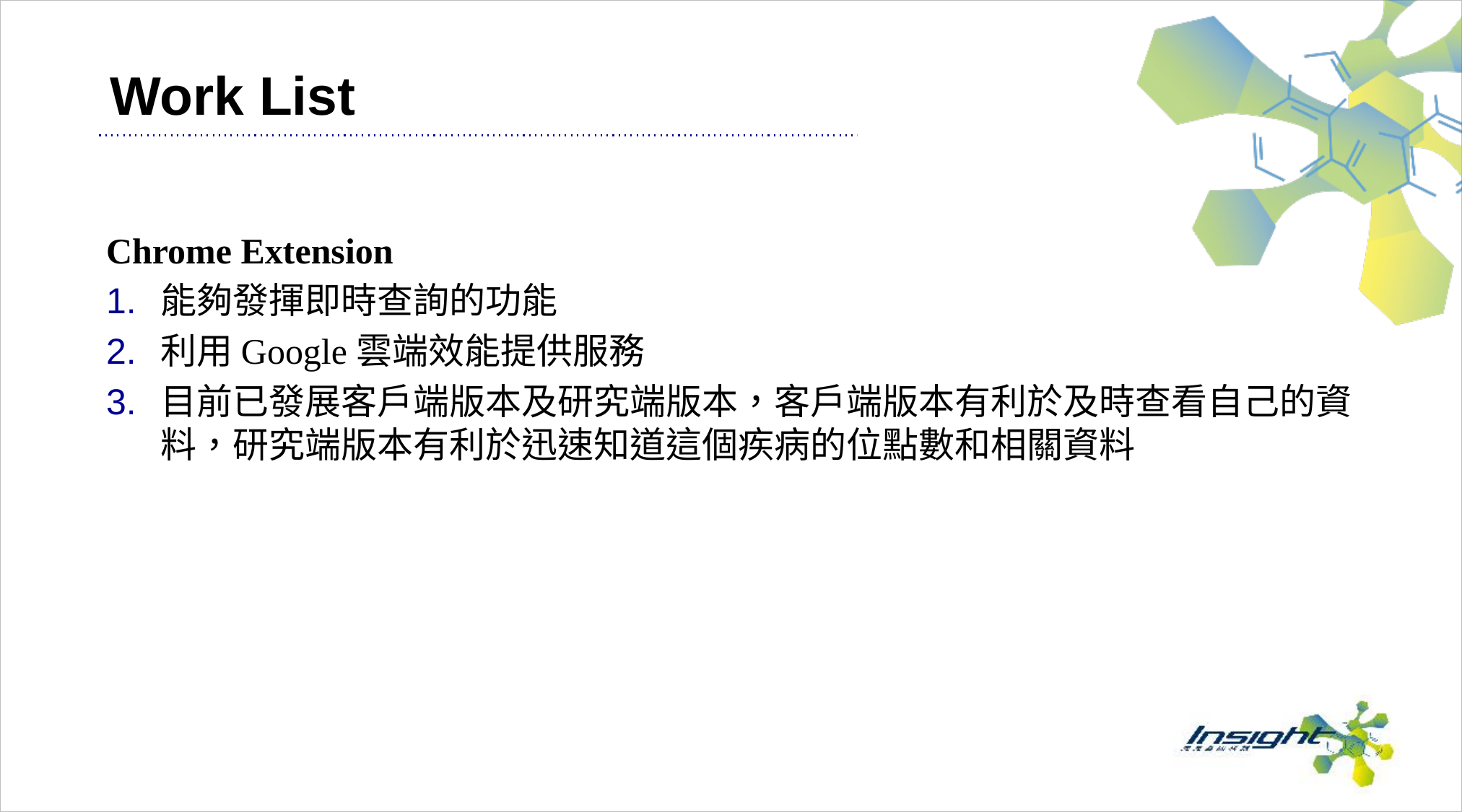

# Work List

Chrome Extension
能夠發揮即時查詢的功能
利用Google雲端效能提供服務
目前已發展客戶端版本及研究端版本，客戶端版本有利於及時查看自己的資料，研究端版本有利於迅速知道這個疾病的位點數和相關資料